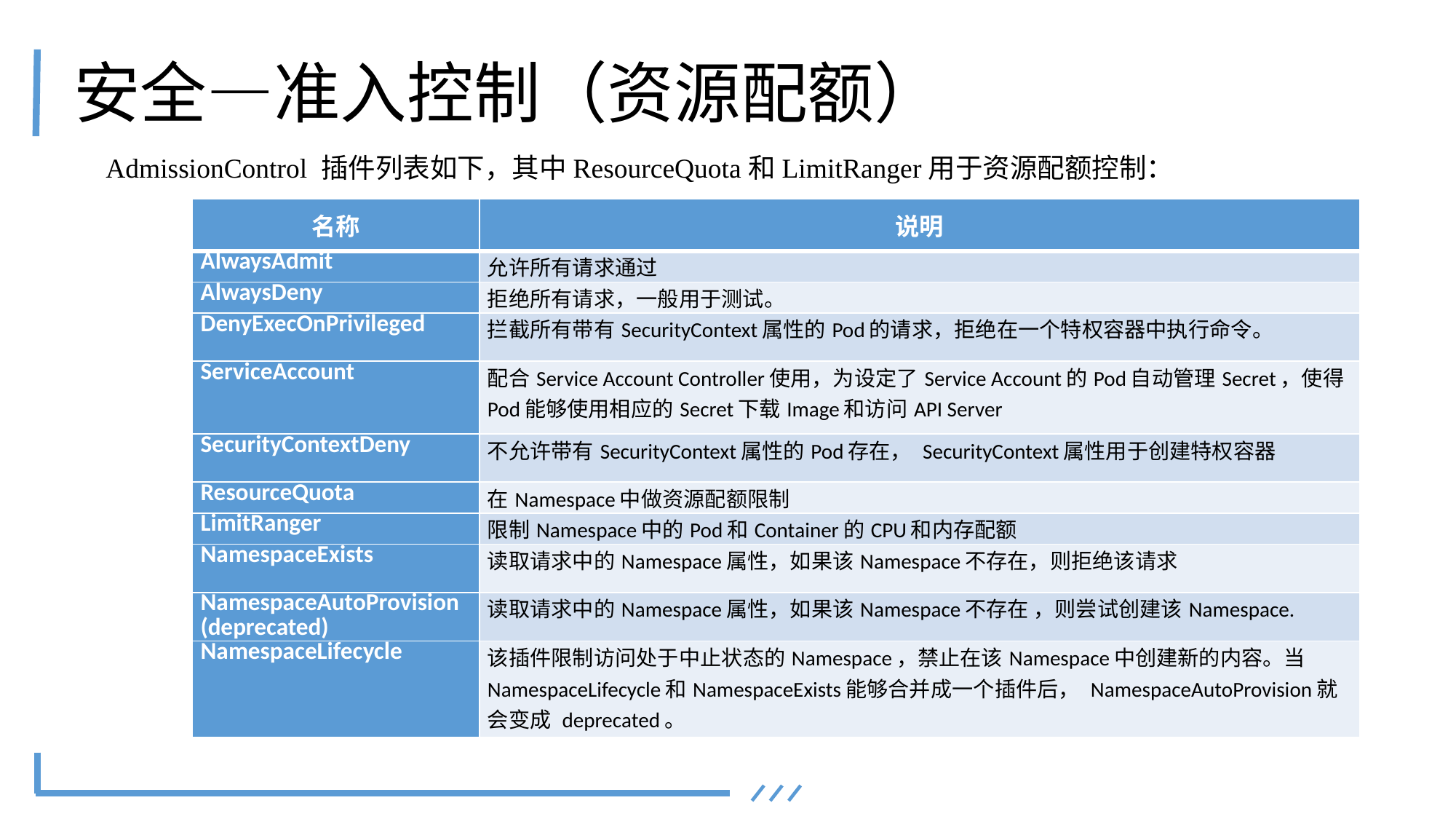

# 安全—准入控制（资源配额）
AdmissionControl 插件列表如下，其中ResourceQuota和LimitRanger用于资源配额控制：
| 名称 | 说明 |
| --- | --- |
| AlwaysAdmit | 允许所有请求通过 |
| AlwaysDeny | 拒绝所有请求，一般用于测试。 |
| DenyExecOnPrivileged | 拦截所有带有SecurityContext属性的Pod的请求，拒绝在一个特权容器中执行命令。 |
| ServiceAccount | 配合Service Account Controller使用，为设定了Service Account的Pod自动管理Secret，使得Pod能够使用相应的Secret下载Image和访问API Server |
| SecurityContextDeny | 不允许带有SecurityContext属性的Pod存在， SecurityContext属性用于创建特权容器 |
| ResourceQuota | 在Namespace中做资源配额限制 |
| LimitRanger | 限制Namespace中的Pod和Container的CPU和内存配额 |
| NamespaceExists | 读取请求中的Namespace属性，如果该Namespace不存在，则拒绝该请求 |
| NamespaceAutoProvision (deprecated) | 读取请求中的Namespace属性，如果该Namespace不存在 ，则尝试创建该Namespace. |
| NamespaceLifecycle | 该插件限制访问处于中止状态的Namespace，禁止在该Namespace中创建新的内容。当NamespaceLifecycle和NamespaceExists能够合并成一个插件后， NamespaceAutoProvision就会变成 deprecated。 |